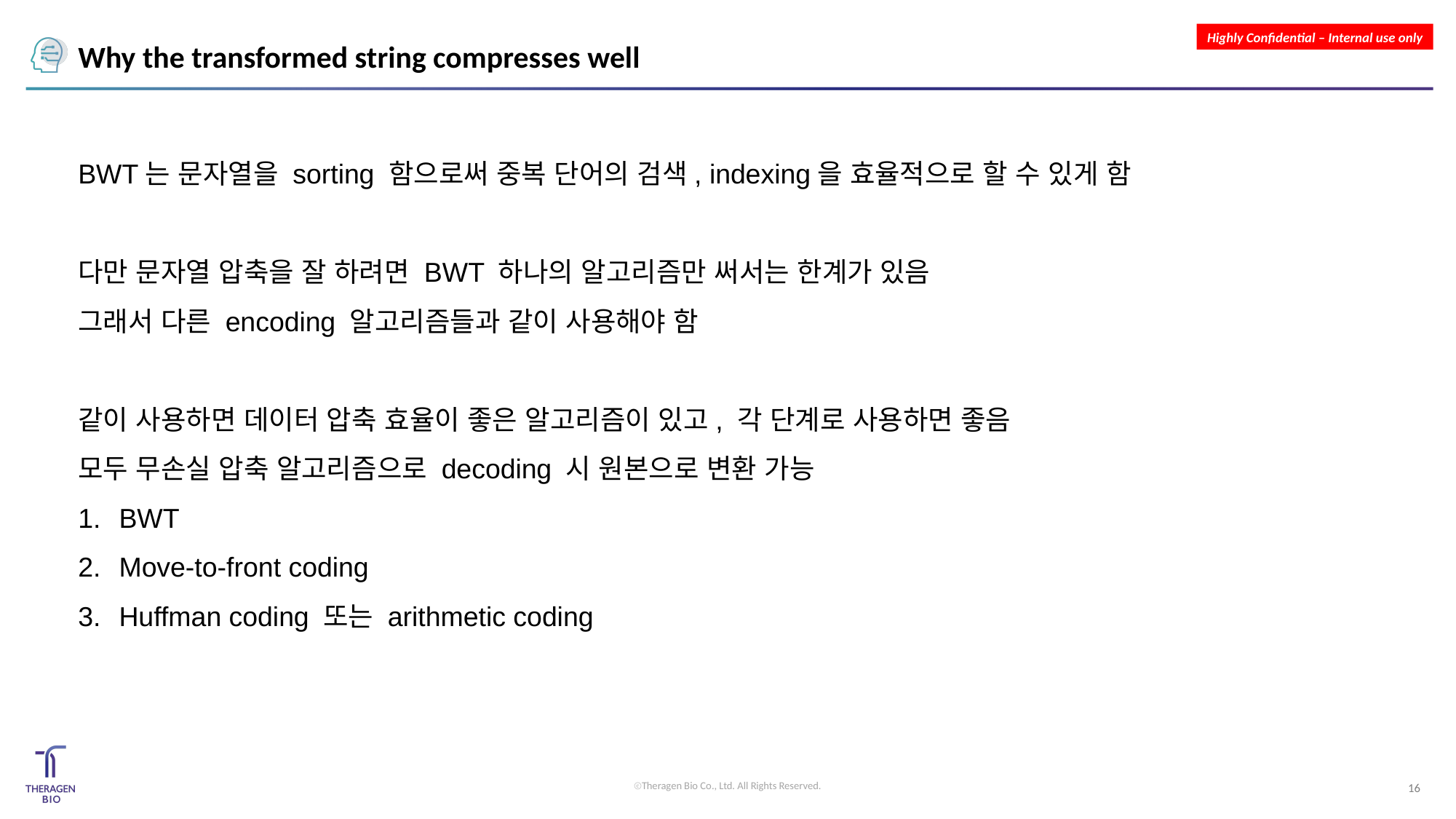

# Why the transformed string compresses well
BWT는 문자열을 sorting 함으로써 중복 단어의 검색, indexing을 효율적으로 할 수 있게 함

다만 문자열 압축을 잘 하려면 BWT 하나의 알고리즘만 써서는 한계가 있음
그래서 다른 encoding 알고리즘들과 같이 사용해야 함

같이 사용하면 데이터 압축 효율이 좋은 알고리즘이 있고, 각 단계로 사용하면 좋음
모두 무손실 압축 알고리즘으로 decoding 시 원본으로 변환 가능
BWT
Move-to-front coding
Huffman coding 또는 arithmetic coding
16